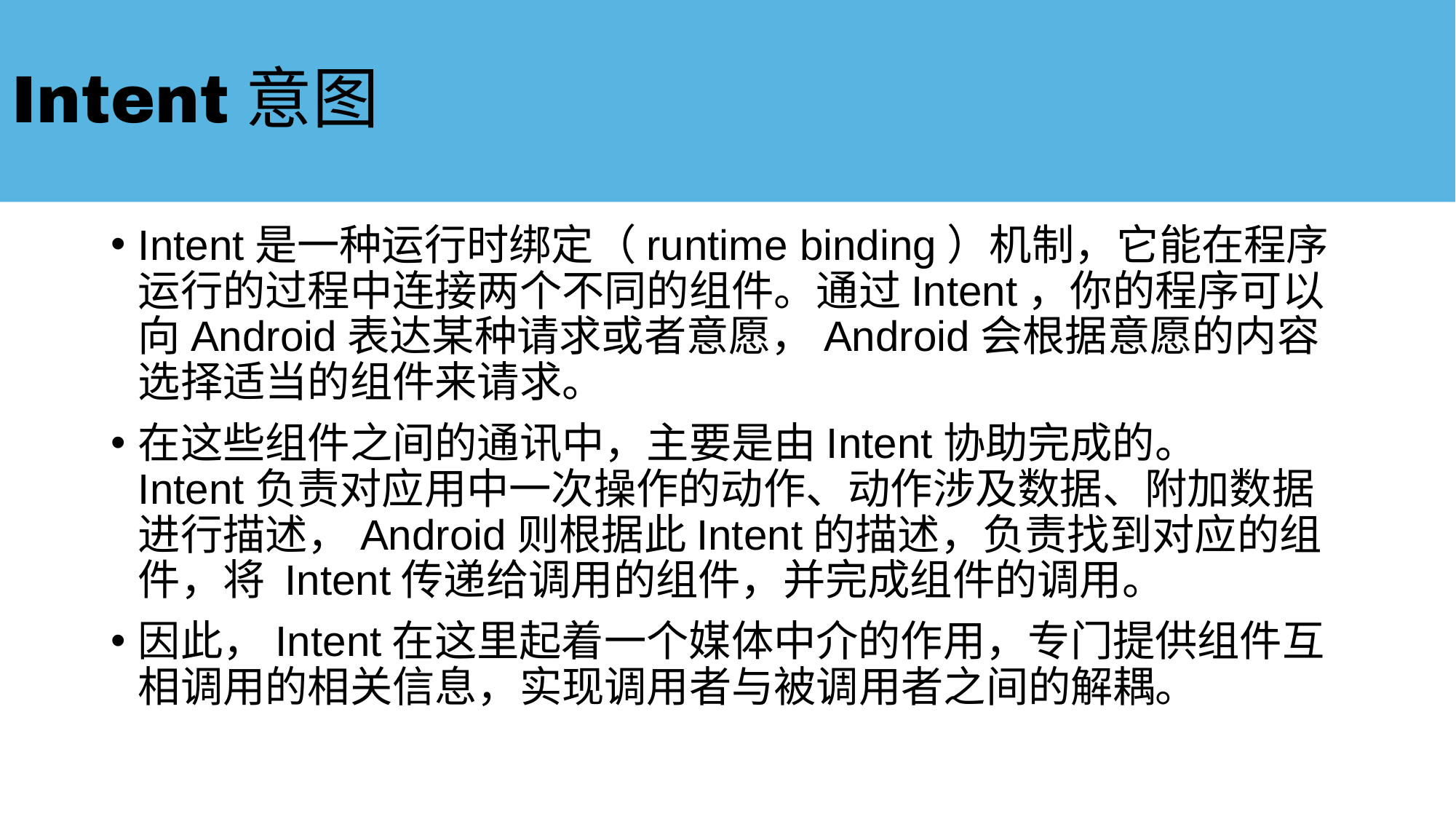

# Intent意图
Intent是一种运行时绑定（runtime binding）机制，它能在程序运行的过程中连接两个不同的组件。通过Intent，你的程序可以向Android表达某种请求或者意愿，Android会根据意愿的内容选择适当的组件来请求。
在这些组件之间的通讯中，主要是由Intent协助完成的。
Intent负责对应用中一次操作的动作、动作涉及数据、附加数据进行描述，Android则根据此Intent的描述，负责找到对应的组件，将 Intent传递给调用的组件，并完成组件的调用。
因此，Intent在这里起着一个媒体中介的作用，专门提供组件互相调用的相关信息，实现调用者与被调用者之间的解耦。